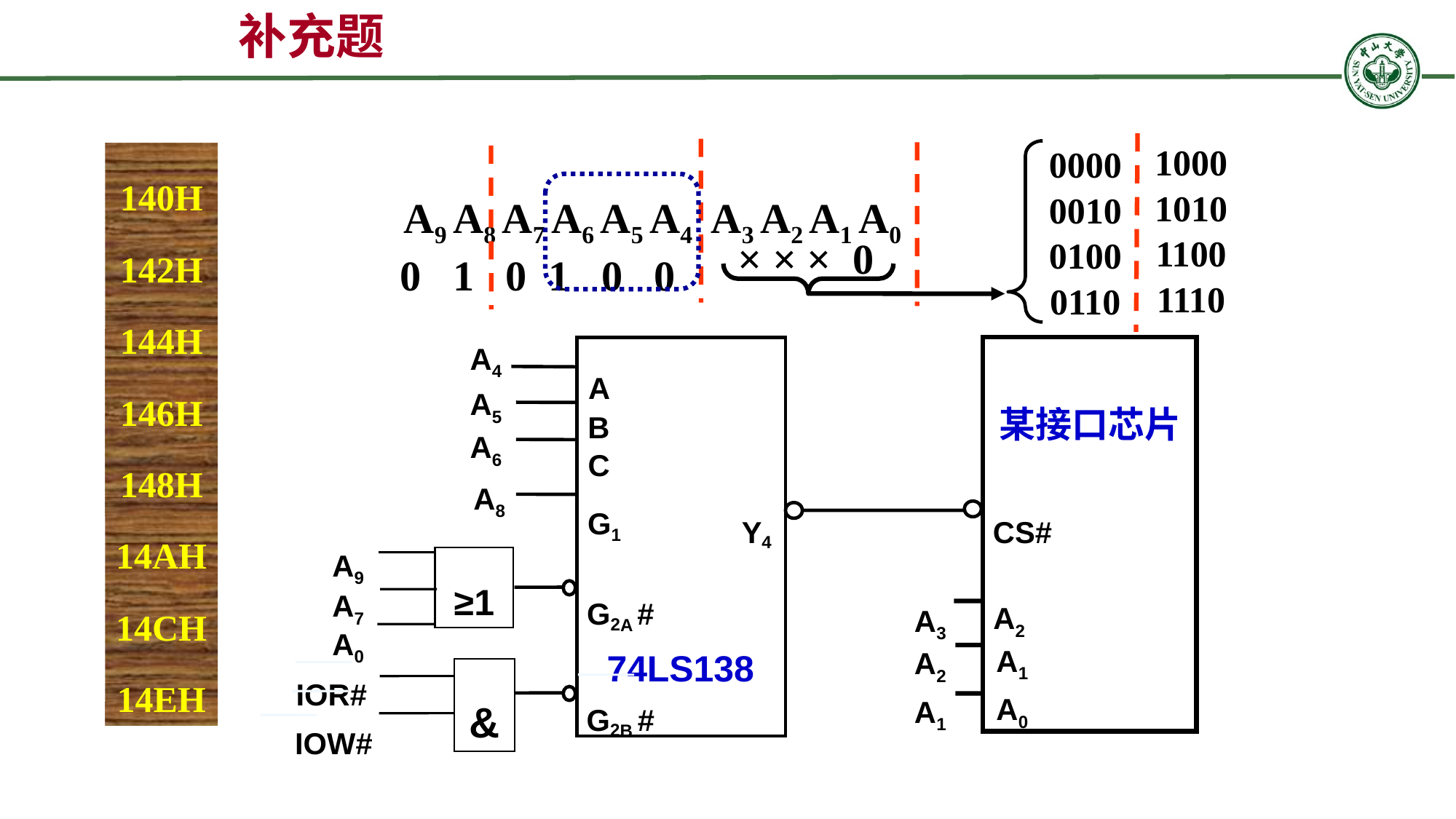

补充题

1000
1010
1100
1110
0000
0010
0100
0110

× × ×  0

140H
142H
144H
146H
148H
14AH
14CH
14EH

A9 A8 A7 A6 A5 A4   A3 A2 A1 A0

0   1   0  1   0   0

A4
A5
A6
A

某接口芯片
B

C

G1
A8
Y4
CS#

A9
≥1

A7

A0

G2A #

A2
A3
A2
A1

A1
74LS138

IOR#
&
A0
G2B #

IOW#